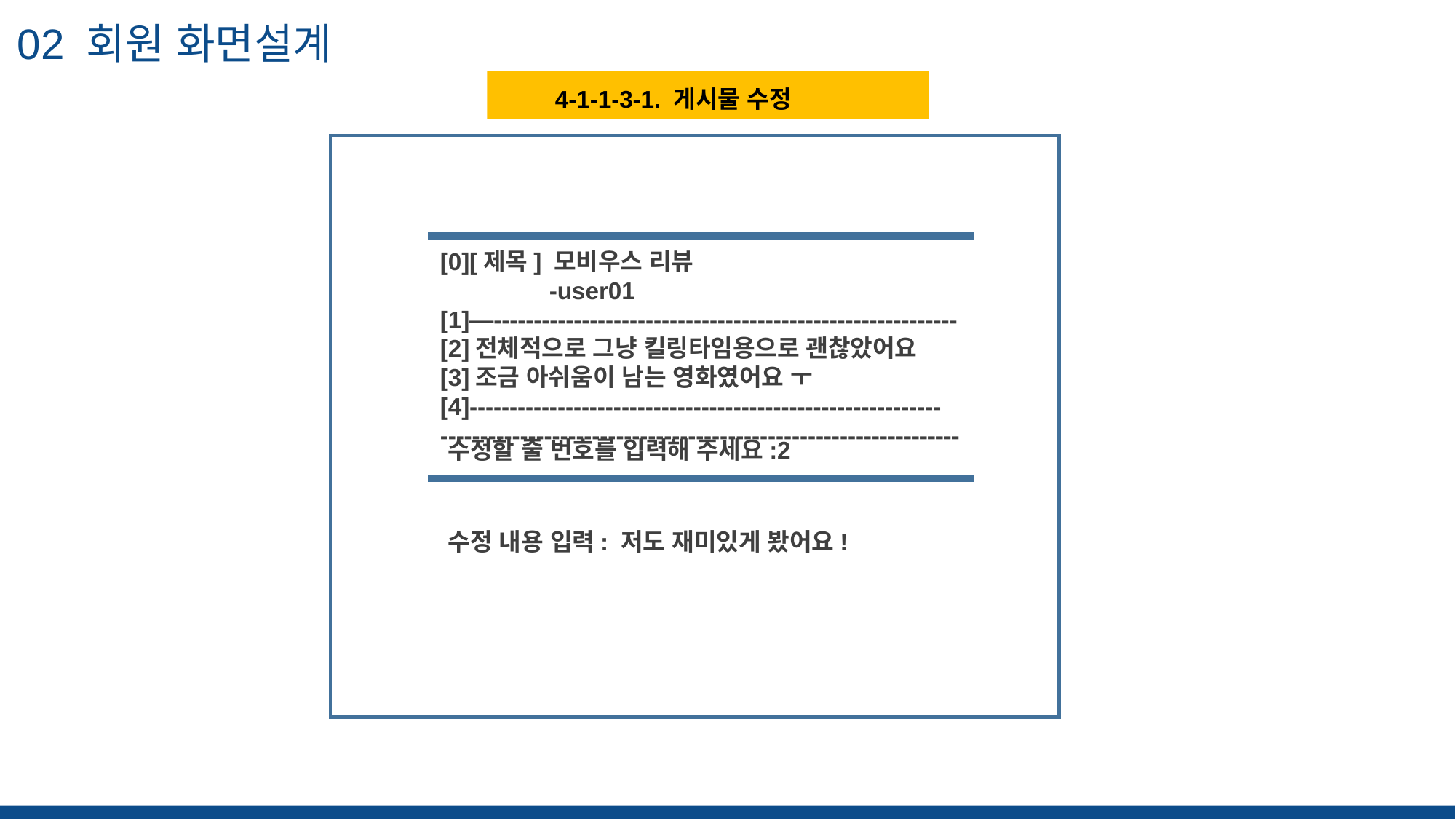

02 회원 화면설계

 4-1-1-3-1. 게시물 수정
“ 해당 슬라이드의 핵심 을 적어주세요 ”

[0][제목] 모비우스 리뷰  			-user01
[1]—----------------------------------------------------------
[2]전체적으로 그냥 킬링타임용으로 괜찮았어요
[3]조금 아쉬움이 남는 영화였어요 ㅜ
[4]-----------------------------------------------------------
-----------------------------------------------------------------
수정할 줄 번호를 입력해 주세요:2

수정 내용 입력: 저도 재미있게 봤어요!